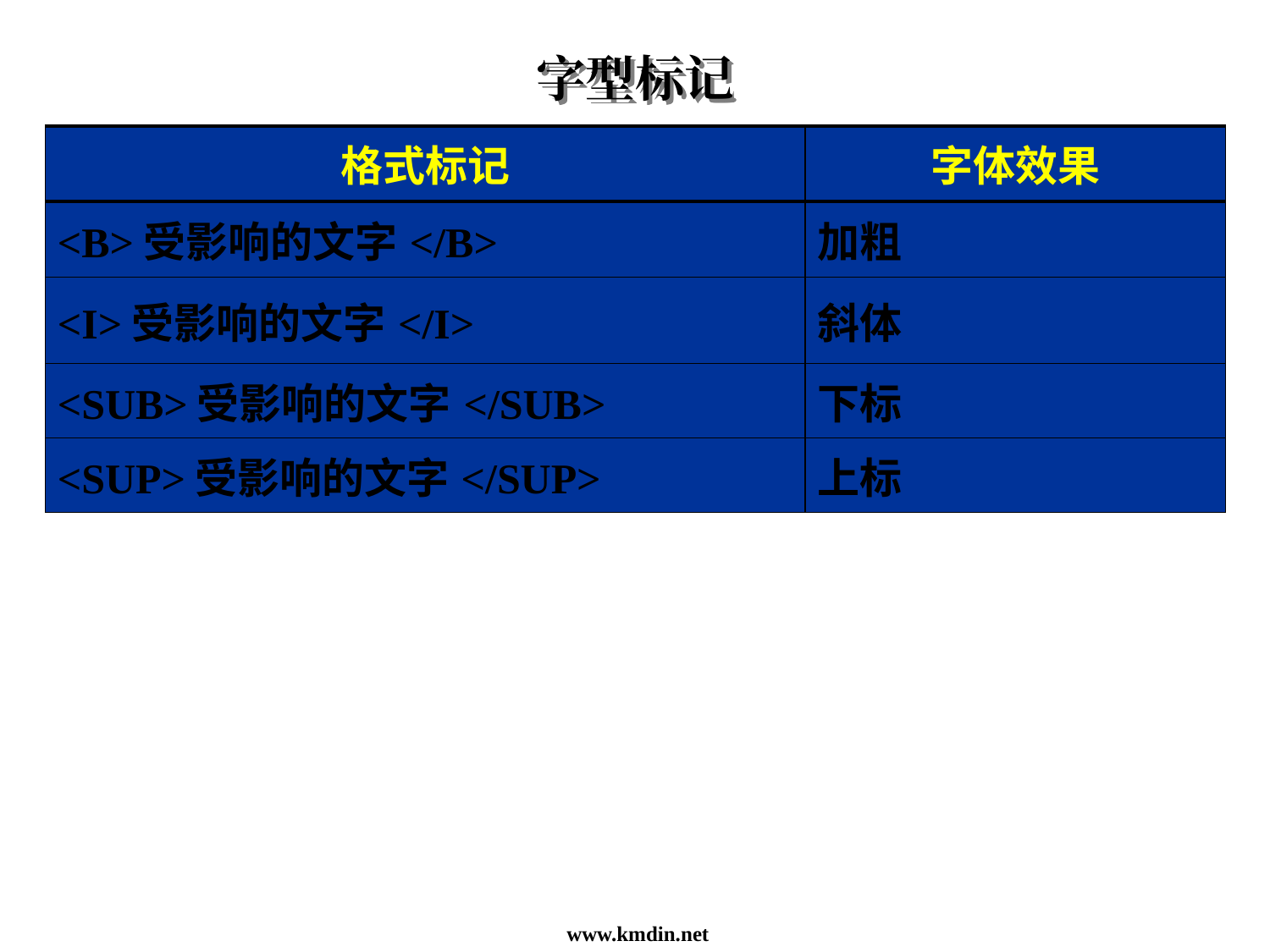

32
字型标记
| 格式标记 | 字体效果 |
| --- | --- |
| <B>受影响的文字</B> | 加粗 |
| <I>受影响的文字</I> | 斜体 |
| <SUB>受影响的文字</SUB> | 下标 |
| <SUP>受影响的文字</SUP> | 上标 |